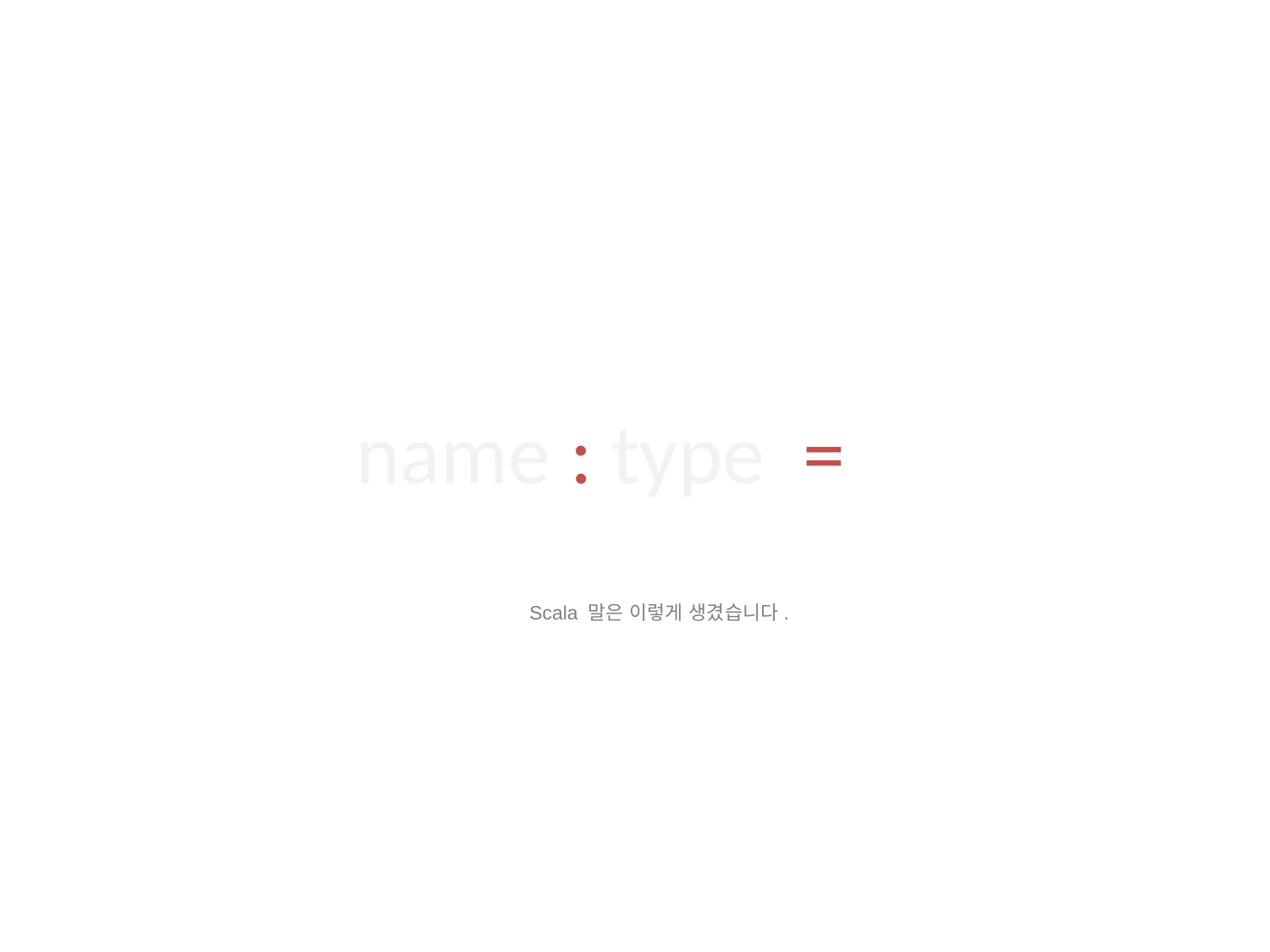

name : type  =
Scala 말은 이렇게 생겼습니다.